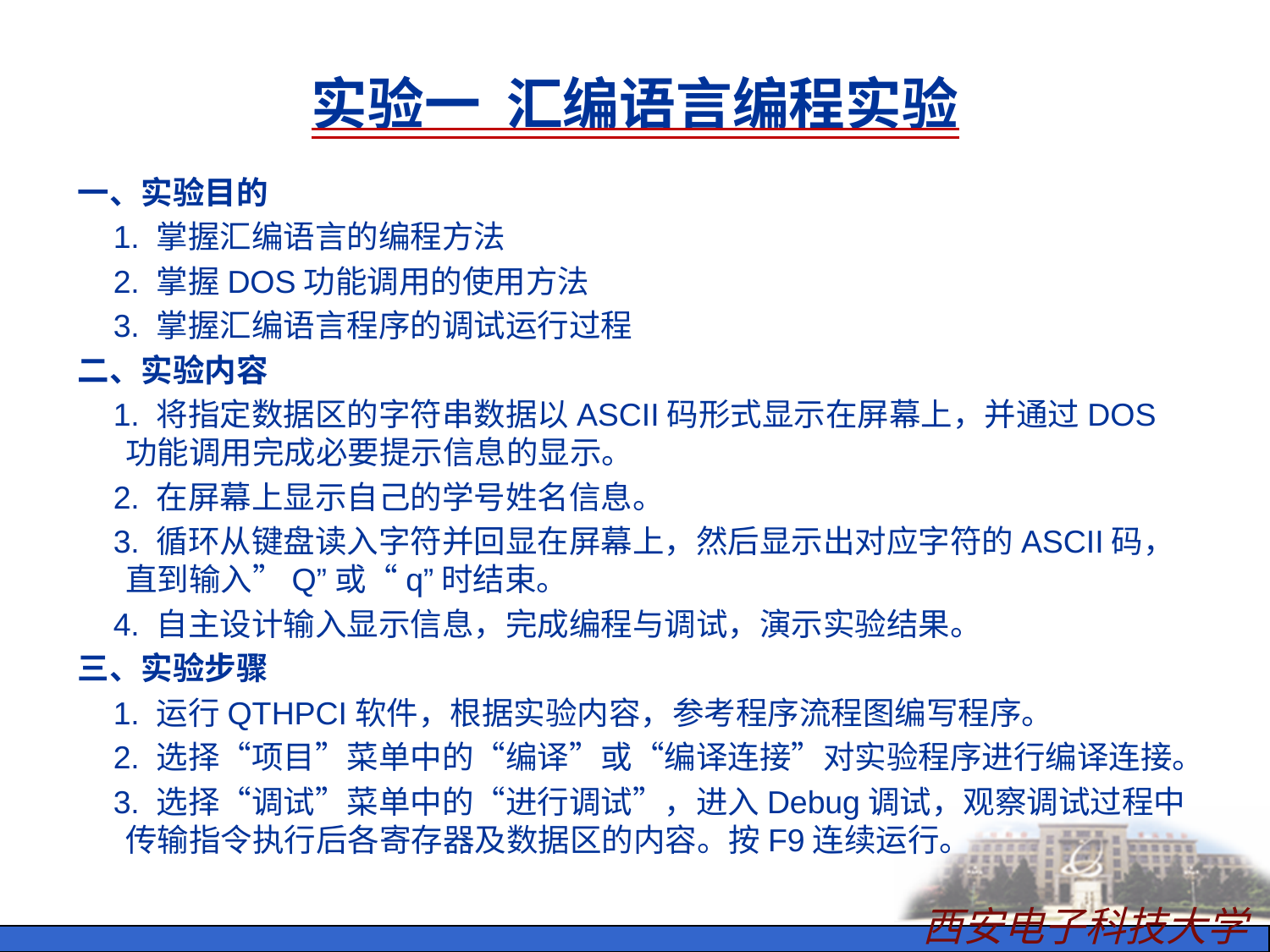

# 实验一  汇编语言编程实验
一、实验目的
    1. 掌握汇编语言的编程方法
    2. 掌握DOS功能调用的使用方法
    3. 掌握汇编语言程序的调试运行过程
二、实验内容
    1. 将指定数据区的字符串数据以ASCII码形式显示在屏幕上，并通过DOS功能调用完成必要提示信息的显示。
    2. 在屏幕上显示自己的学号姓名信息。
    3. 循环从键盘读入字符并回显在屏幕上，然后显示出对应字符的ASCII码，直到输入”Q”或“q”时结束。
    4. 自主设计输入显示信息，完成编程与调试，演示实验结果。
三、实验步骤
    1. 运行QTHPCI软件，根据实验内容，参考程序流程图编写程序。
    2. 选择“项目”菜单中的“编译”或“编译连接”对实验程序进行编译连接。
    3. 选择“调试”菜单中的“进行调试”，进入Debug调试，观察调试过程中传输指令执行后各寄存器及数据区的内容。按F9连续运行。